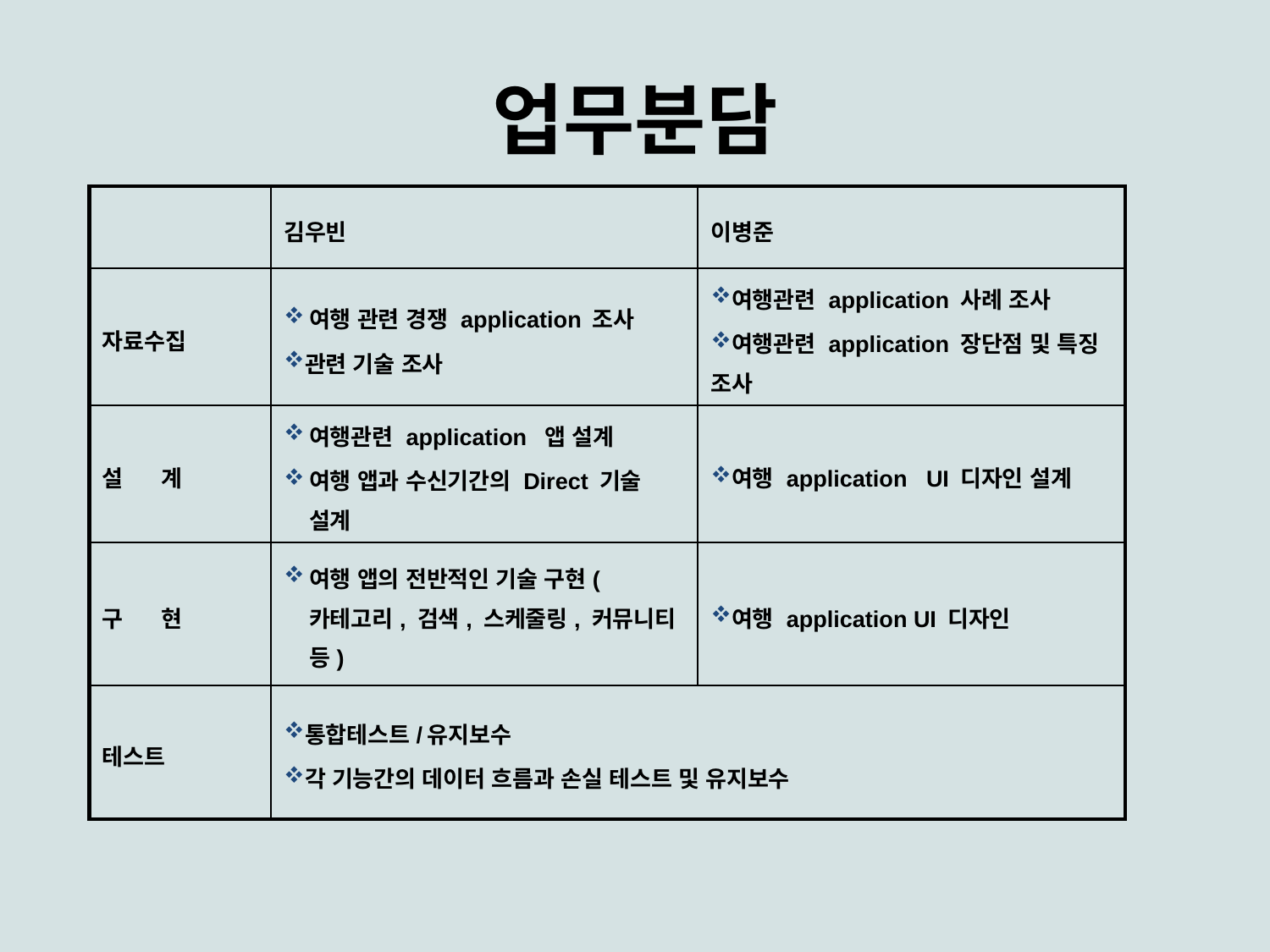

# 업무분담
|  | 김우빈 | 이병준 |
| --- | --- | --- |
| 자료수집 | 여행 관련 경쟁 application 조사 관련 기술 조사 | 여행관련 application 사례 조사 여행관련 application 장단점 및 특징 조사 |
| 설 계 | 여행관련 application 앱 설계 여행 앱과 수신기간의 Direct 기술 설계 | 여행 application UI 디자인 설계 |
| 구 현 | 여행 앱의 전반적인 기술 구현(카테고리, 검색, 스케줄링, 커뮤니티 등) | 여행 application UI 디자인 |
| 테스트 | 통합테스트/유지보수 각 기능간의 데이터 흐름과 손실 테스트 및 유지보수 |  |